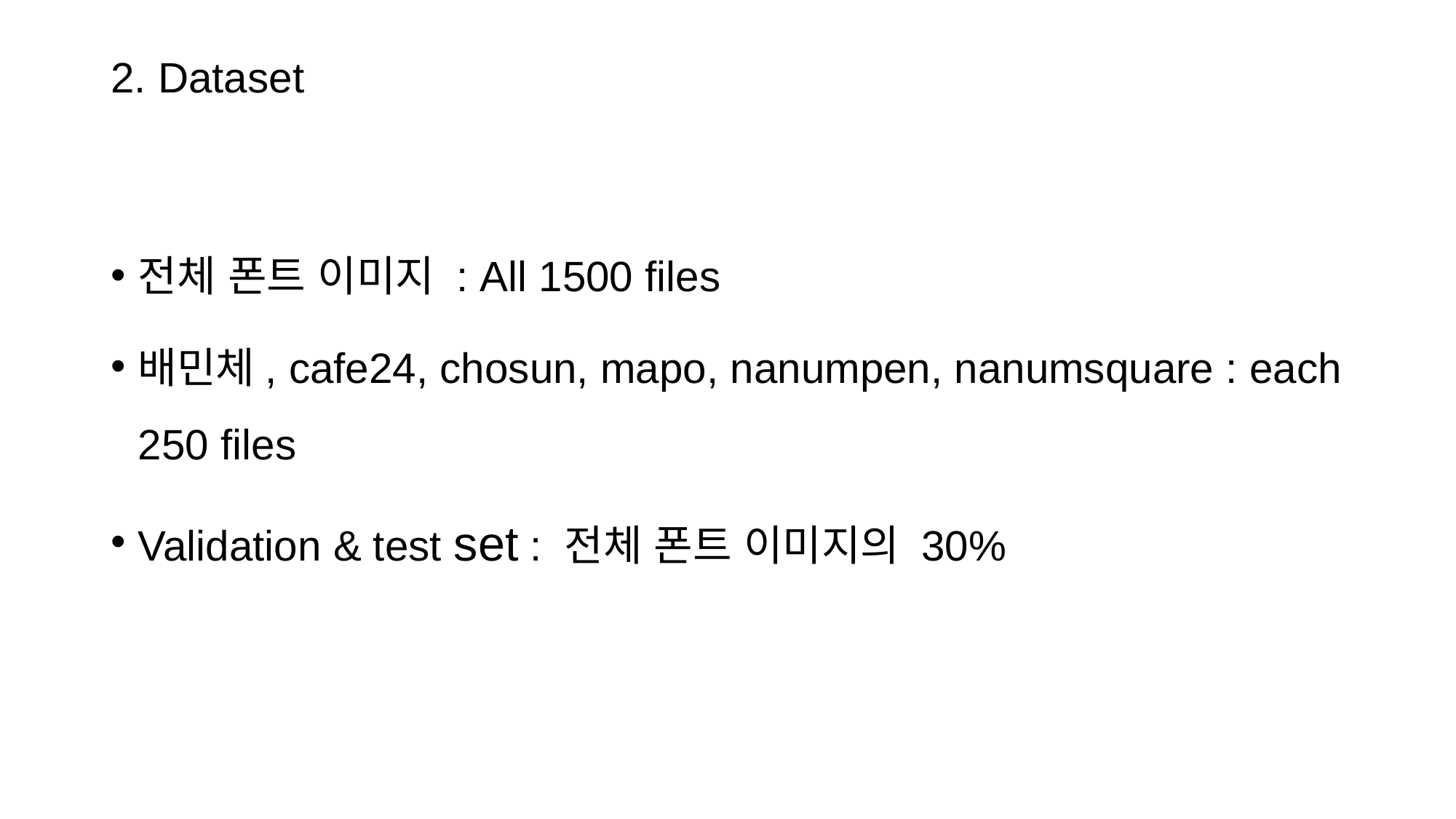

# 2. Dataset
전체 폰트 이미지 : All 1500 files
배민체, cafe24, chosun, mapo, nanumpen, nanumsquare : each 250 files
Validation & test set : 전체 폰트 이미지의 30%